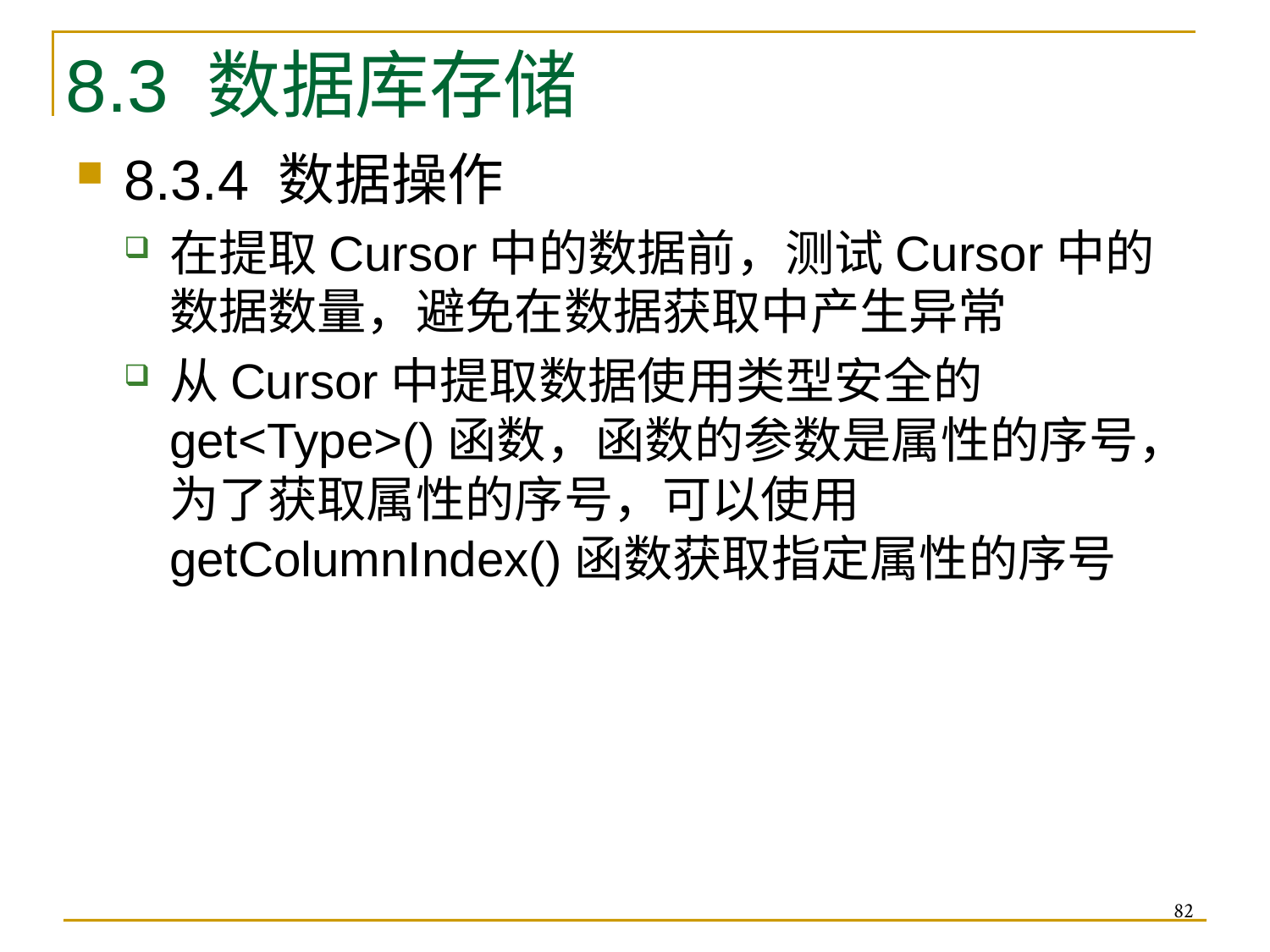

# 8.3 数据库存储
8.3.4 数据操作
在提取Cursor中的数据前，测试Cursor中的数据数量，避免在数据获取中产生异常
从Cursor中提取数据使用类型安全的get<Type>()函数，函数的参数是属性的序号，为了获取属性的序号，可以使用getColumnIndex()函数获取指定属性的序号
82